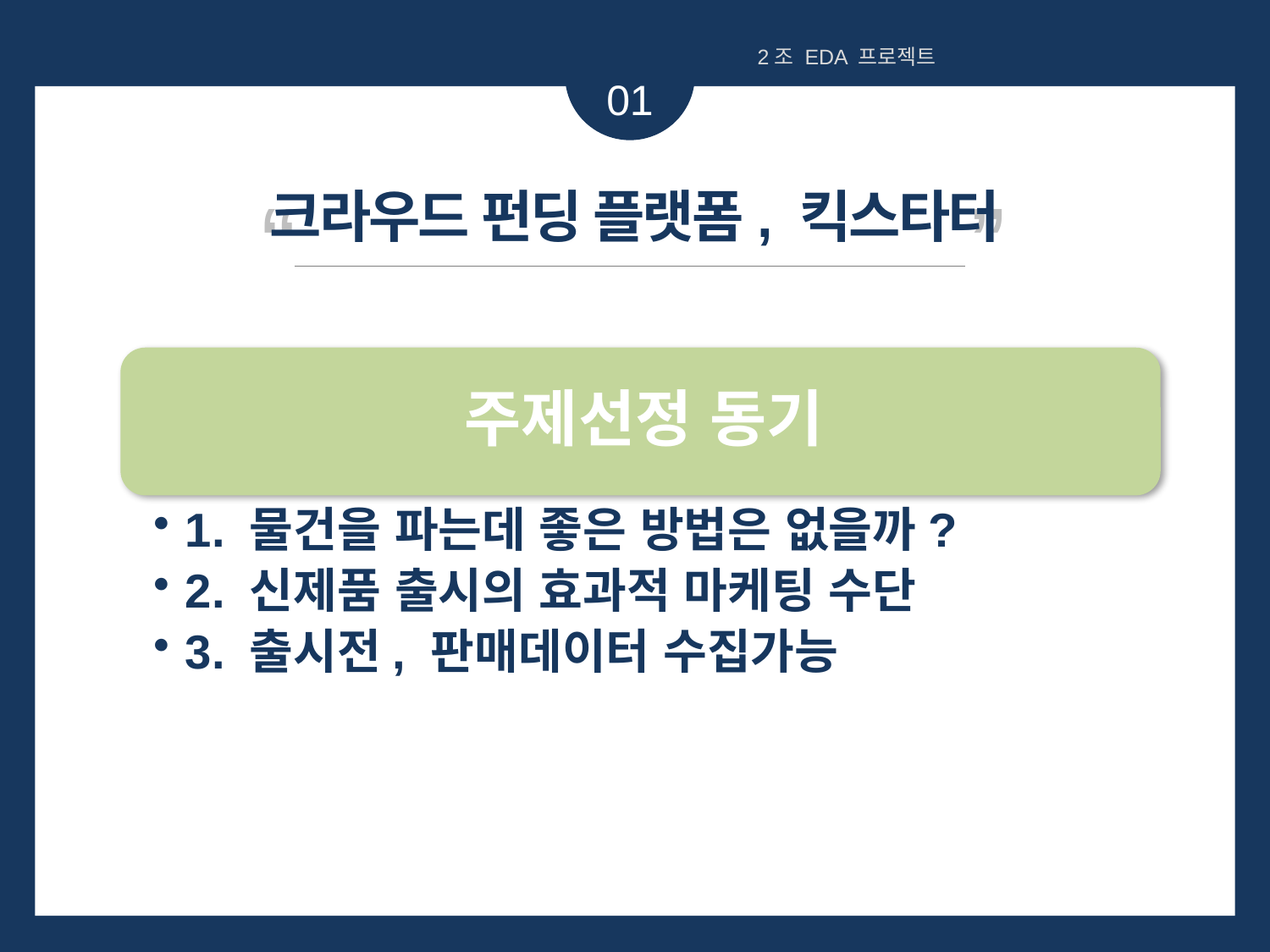

2조 EDA 프로젝트
01

“                       ”
크라우드 펀딩 플랫폼, 킥스타터
주제선정 동기
1. 물건을 파는데 좋은 방법은 없을까?
2. 신제품 출시의 효과적 마케팅 수단
3. 출시전, 판매데이터 수집가능